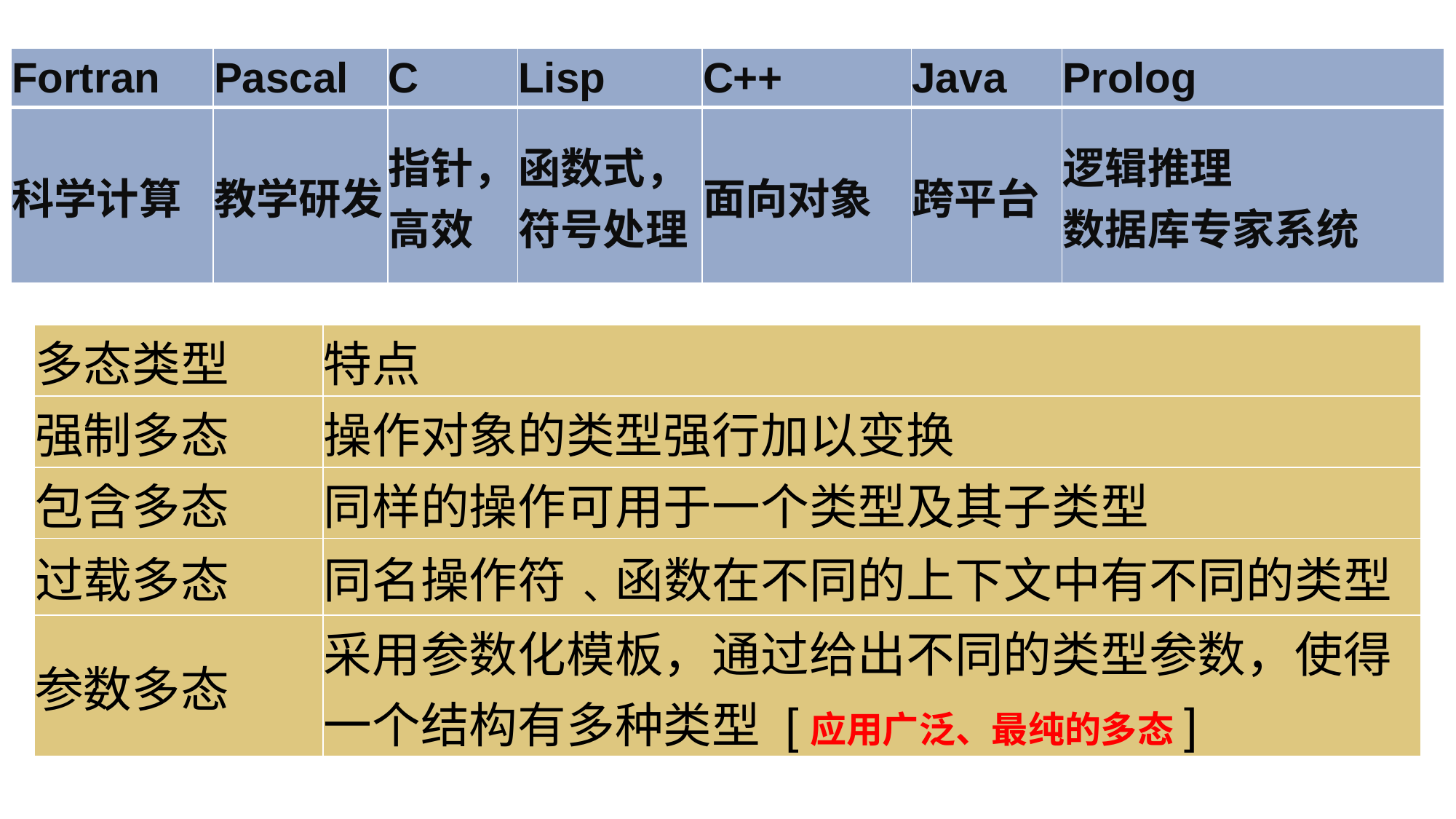

| Fortran | Pascal | C | Lisp | C++ | Java | Prolog |
| --- | --- | --- | --- | --- | --- | --- |
| 科学计算 | 教学研发 | 指针，高效 | 函数式，符号处理 | 面向对象 | 跨平台 | 逻辑推理 数据库专家系统 |
| 多态类型 | 特点 |
| --- | --- |
| 强制多态 | 操作对象的类型强行加以变换 |
| 包含多态 | 同样的操作可用于一个类型及其子类型 |
| 过载多态 | 同名操作符﹑函数在不同的上下文中有不同的类型 |
| 参数多态 | 采用参数化模板，通过给出不同的类型参数，使得一个结构有多种类型 [应用广泛、最纯的多态] |